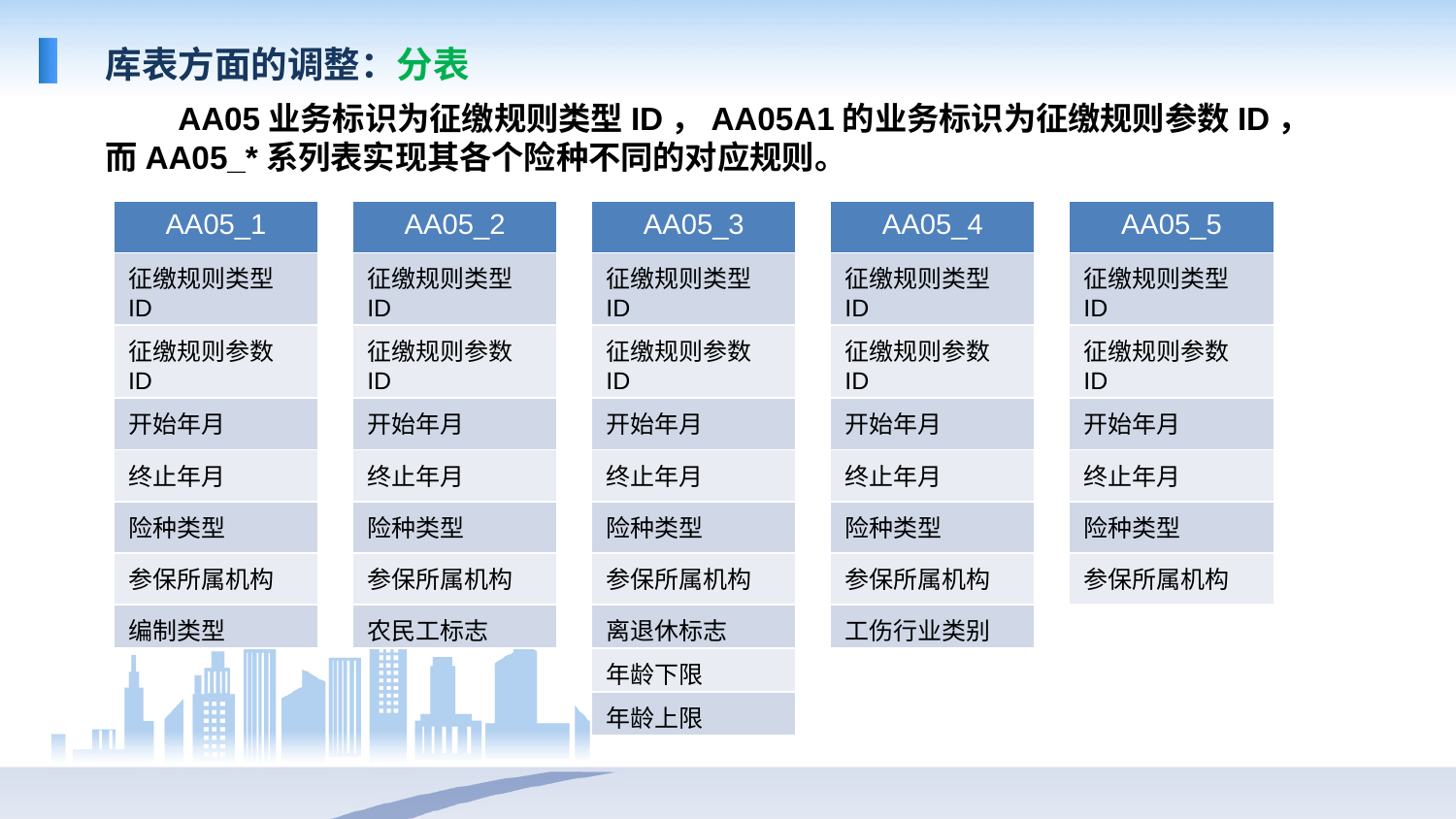

库表方面的调整：分表
AA05业务标识为征缴规则类型ID，AA05A1的业务标识为征缴规则参数ID，而AA05_*系列表实现其各个险种不同的对应规则。
| AA05\_1 |
| --- |
| 征缴规则类型ID |
| 征缴规则参数ID |
| 开始年月 |
| 终止年月 |
| 险种类型 |
| 参保所属机构 |
| 编制类型 |
| AA05\_2 |
| --- |
| 征缴规则类型ID |
| 征缴规则参数ID |
| 开始年月 |
| 终止年月 |
| 险种类型 |
| 参保所属机构 |
| 农民工标志 |
| AA05\_3 |
| --- |
| 征缴规则类型ID |
| 征缴规则参数ID |
| 开始年月 |
| 终止年月 |
| 险种类型 |
| 参保所属机构 |
| 离退休标志 |
| 年龄下限 |
| 年龄上限 |
| AA05\_4 |
| --- |
| 征缴规则类型ID |
| 征缴规则参数ID |
| 开始年月 |
| 终止年月 |
| 险种类型 |
| 参保所属机构 |
| 工伤行业类别 |
| AA05\_5 |
| --- |
| 征缴规则类型ID |
| 征缴规则参数ID |
| 开始年月 |
| 终止年月 |
| 险种类型 |
| 参保所属机构 |